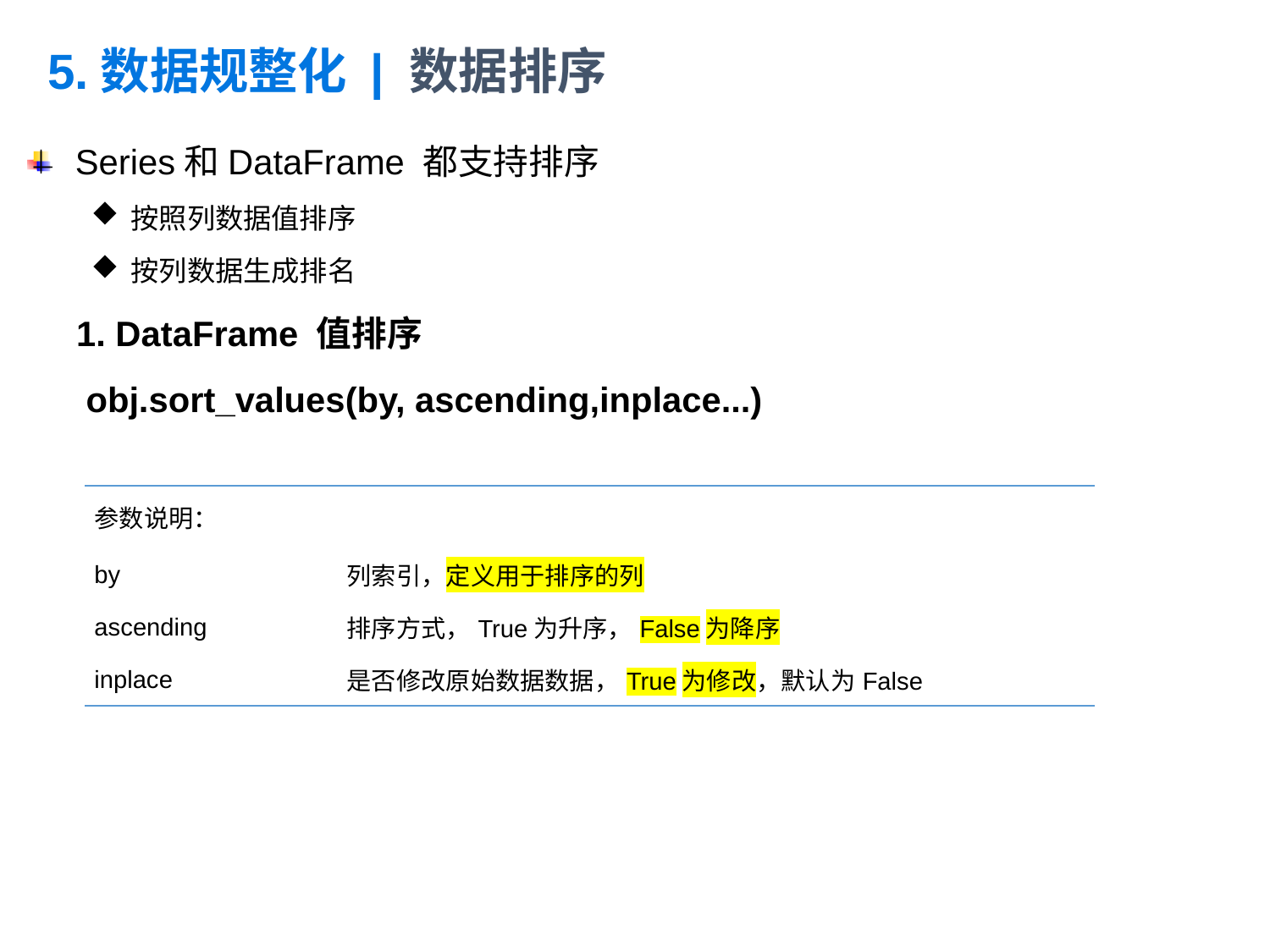

# 5.数据规整化 | 数据排序
Series和DataFrame 都支持排序
按照列数据值排序
按列数据生成排名
     1. DataFrame 值排序
      obj.sort_values(by, ascending,inplace...)

| 参数说明： |  |
| --- | --- |
| by | 列索引，定义用于排序的列 |
| ascending | 排序方式，True为升序，False为降序 |
| inplace | 是否修改原始数据数据，True为修改，默认为False |